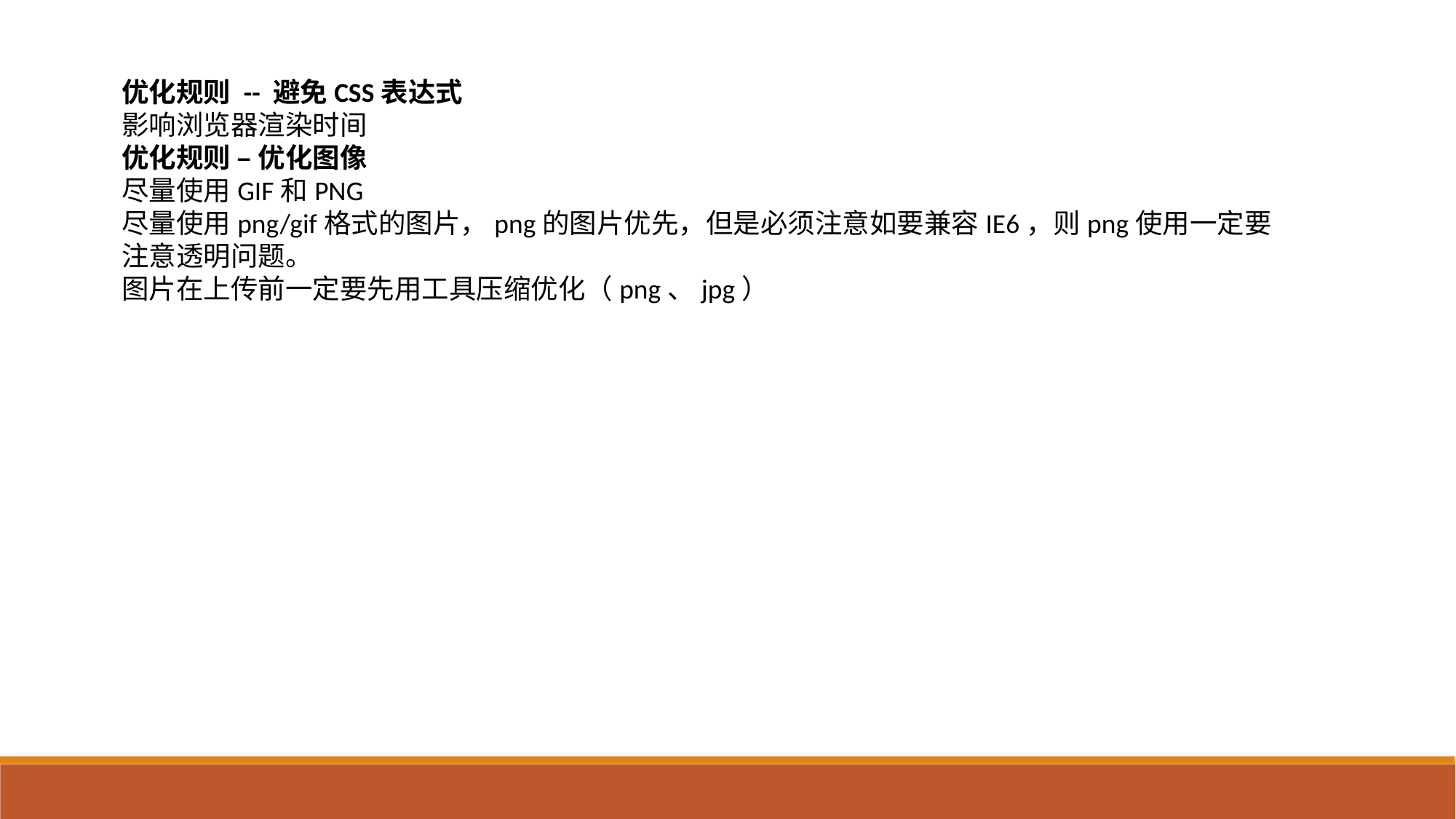

优化规则 -- 避免CSS表达式
影响浏览器渲染时间
优化规则 – 优化图像
尽量使用GIF和PNG
尽量使用png/gif格式的图片，png的图片优先，但是必须注意如要兼容IE6，则png使用一定要注意透明问题。
图片在上传前一定要先用工具压缩优化（png、jpg）